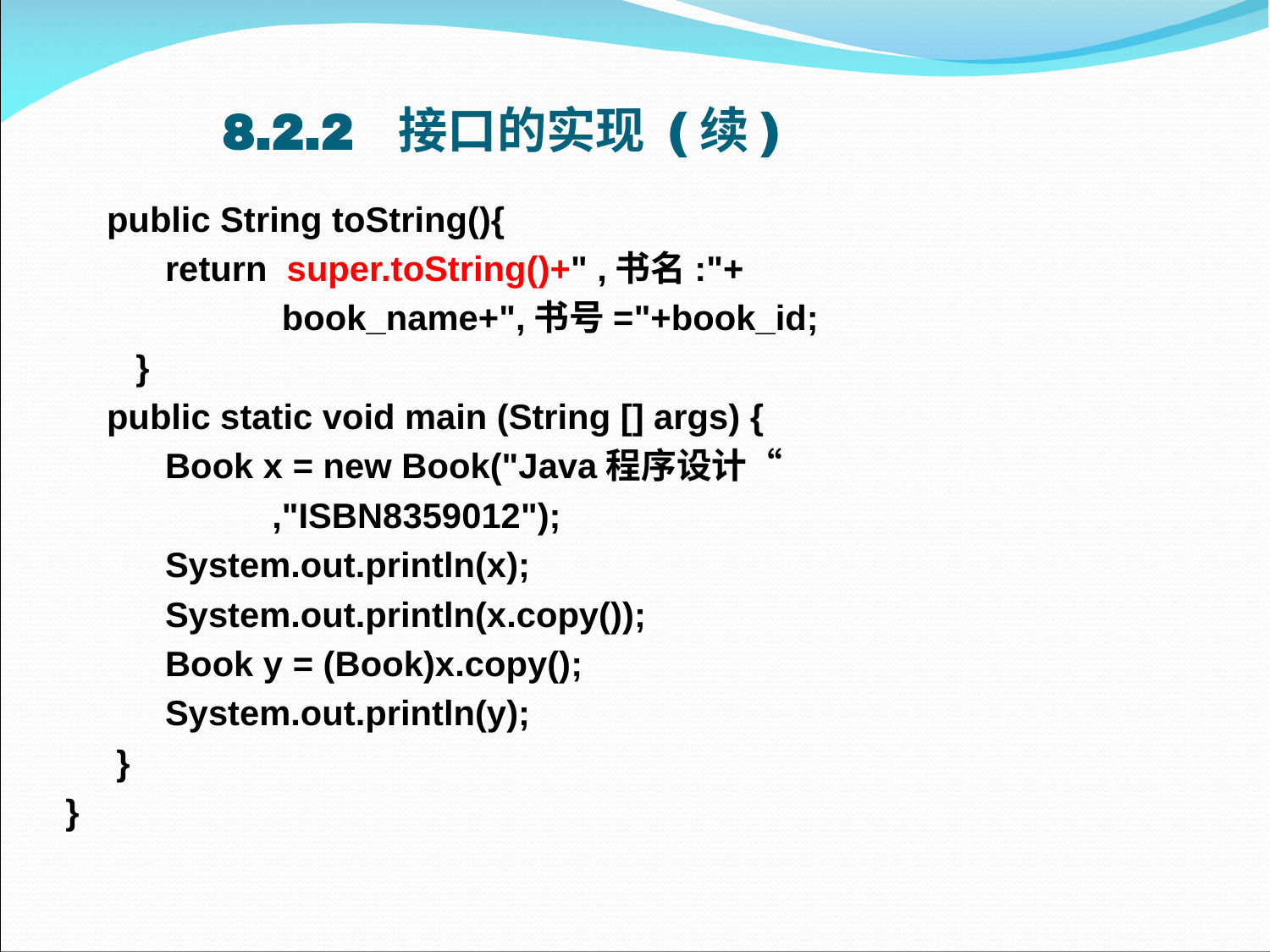

# 8.2.2  接口的实现 (续)
public String toString(){
      return  super.toString()+" ,书名:"+
                  book_name+",书号="+book_id;
   }
public static void main (String [] args) {
      Book x = new Book("Java程序设计“
                 ,"ISBN8359012");
      System.out.println(x);
      System.out.println(x.copy());
      Book y = (Book)x.copy();
      System.out.println(y);
 }
}